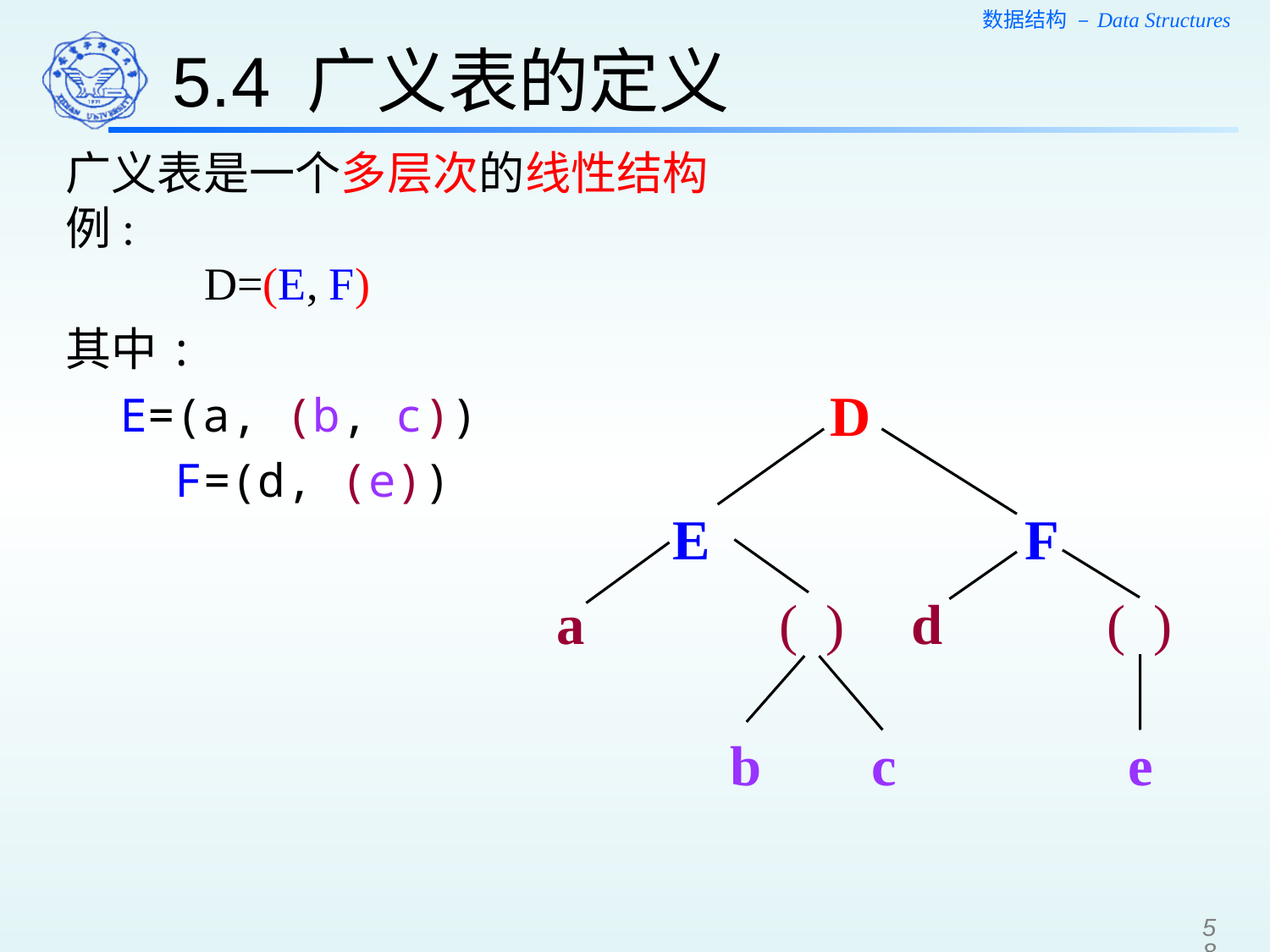

5.4 广义表的定义
广义表是一个多层次的线性结构
例:
	 D=(E, F)
其中:
  E=(a, (b, c))
    F=(d, (e))
D

E
F

a
(  )
d
(  )

b
c
e
58